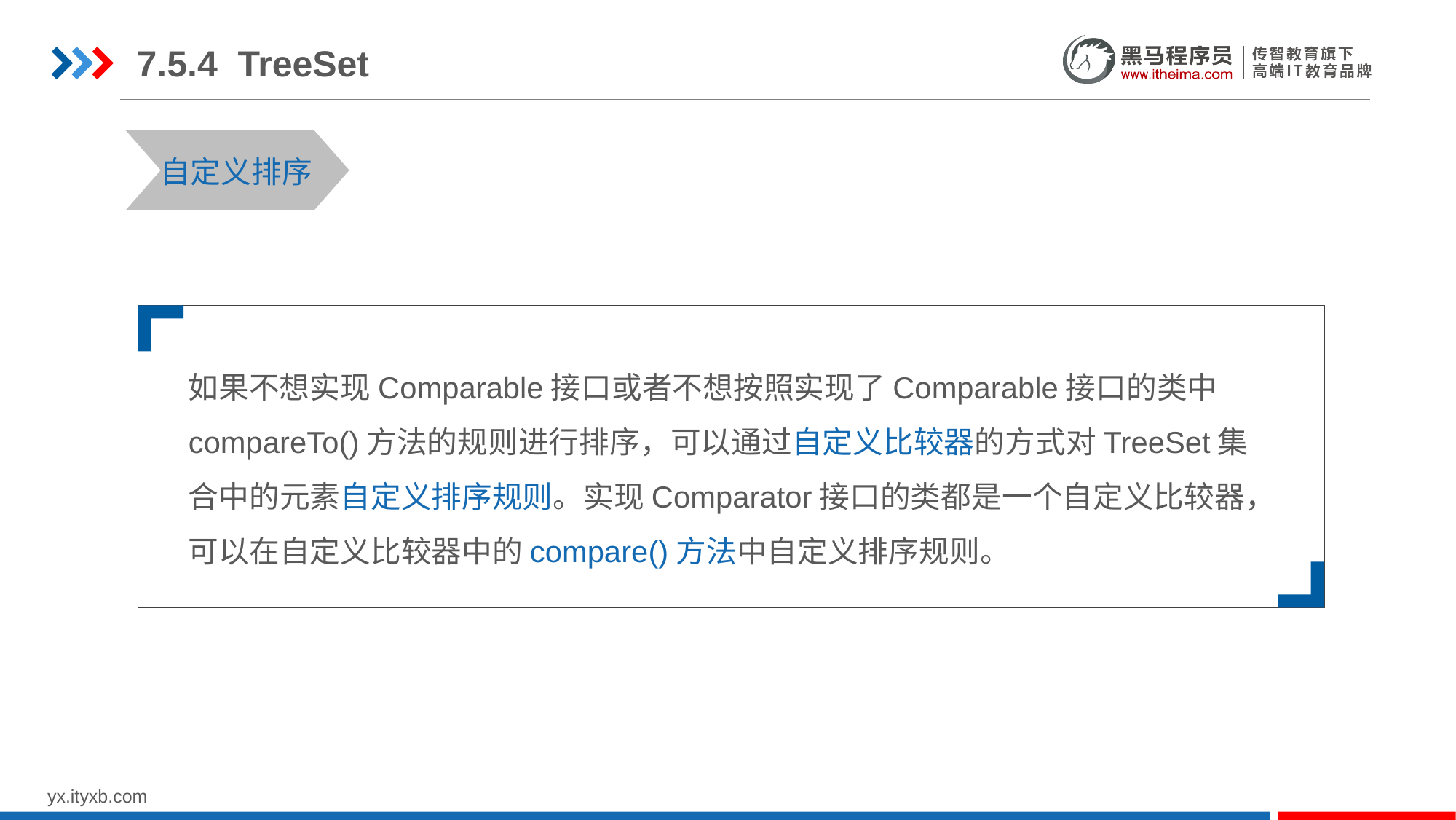

7.5.4  TreeSet

自定义排序

如果不想实现Comparable接口或者不想按照实现了Comparable接口的类中compareTo()方法的规则进行排序，可以通过自定义比较器的方式对TreeSet集合中的元素自定义排序规则。实现Comparator接口的类都是一个自定义比较器，可以在自定义比较器中的compare()方法中自定义排序规则。